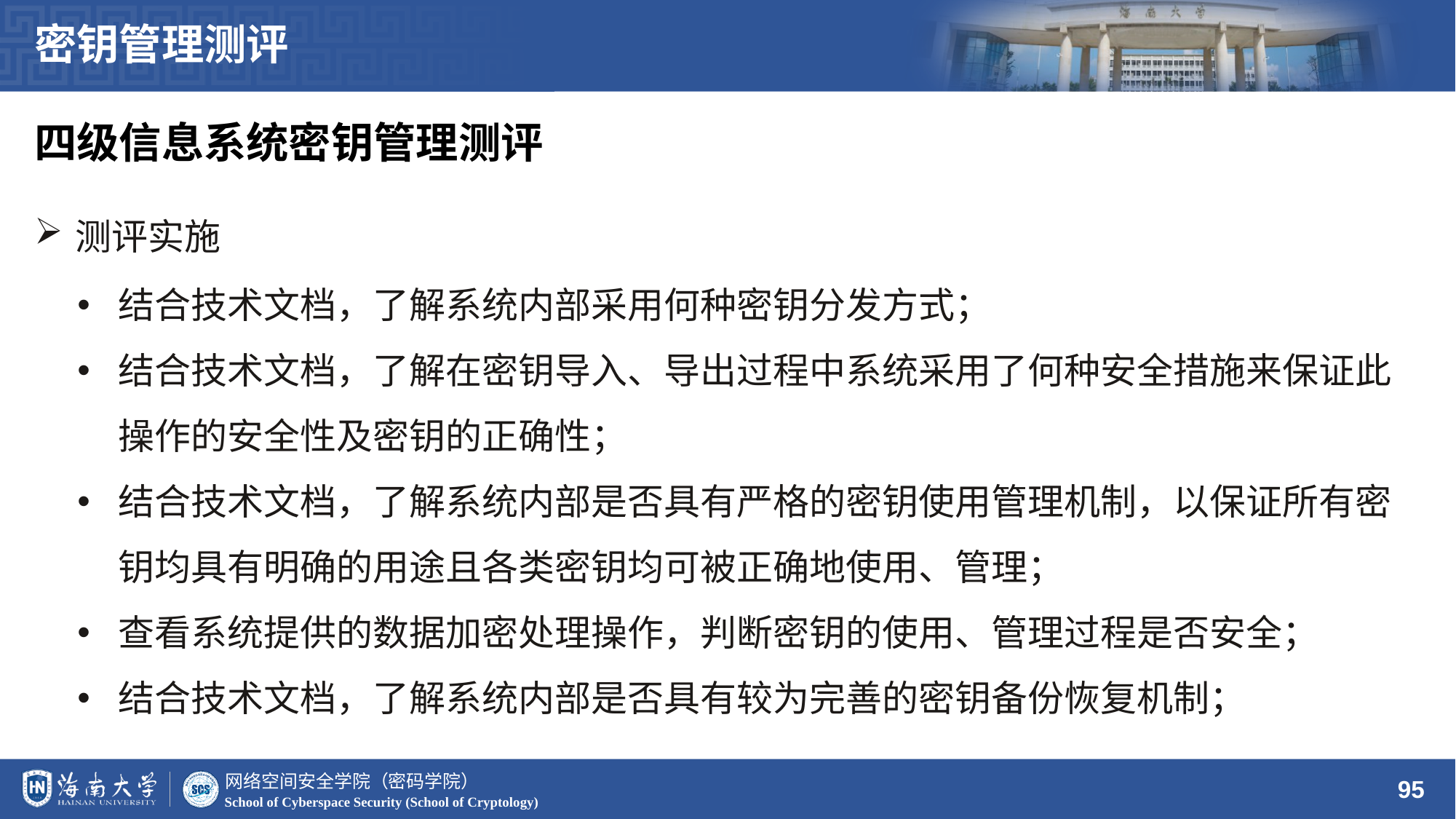

密钥管理测评
四级信息系统密钥管理测评
测评实施
结合技术文档，了解系统内部采用何种密钥分发方式；
结合技术文档，了解在密钥导入、导出过程中系统采用了何种安全措施来保证此操作的安全性及密钥的正确性；
结合技术文档，了解系统内部是否具有严格的密钥使用管理机制，以保证所有密钥均具有明确的用途且各类密钥均可被正确地使用、管理；
查看系统提供的数据加密处理操作，判断密钥的使用、管理过程是否安全；
结合技术文档，了解系统内部是否具有较为完善的密钥备份恢复机制；

95